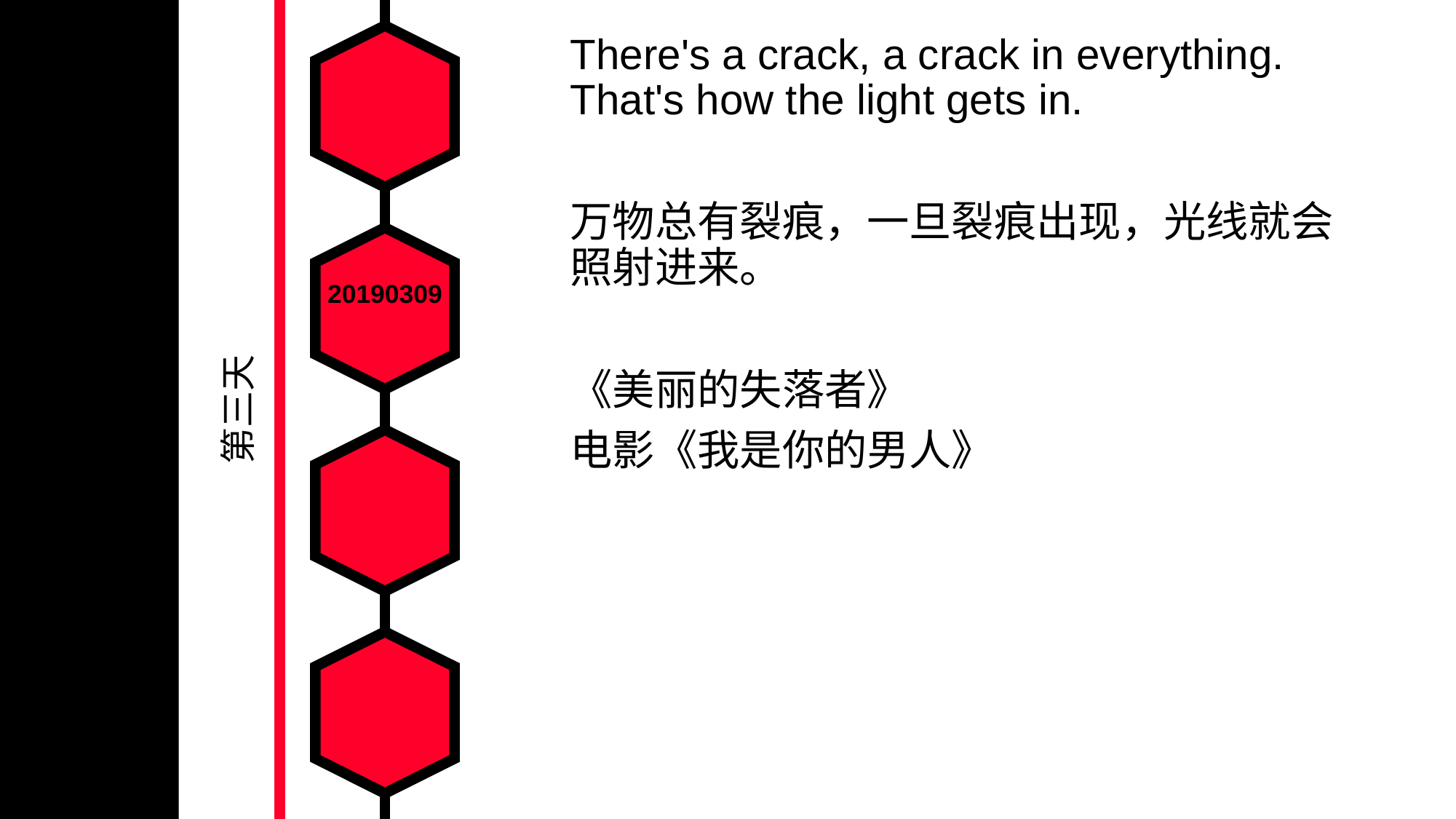

#
There's a crack, a crack in everything. That's how the light gets in.

万物总有裂痕，一旦裂痕出现，光线就会照射进来。

《美丽的失落者》
电影《我是你的男人》

20190309
第三天